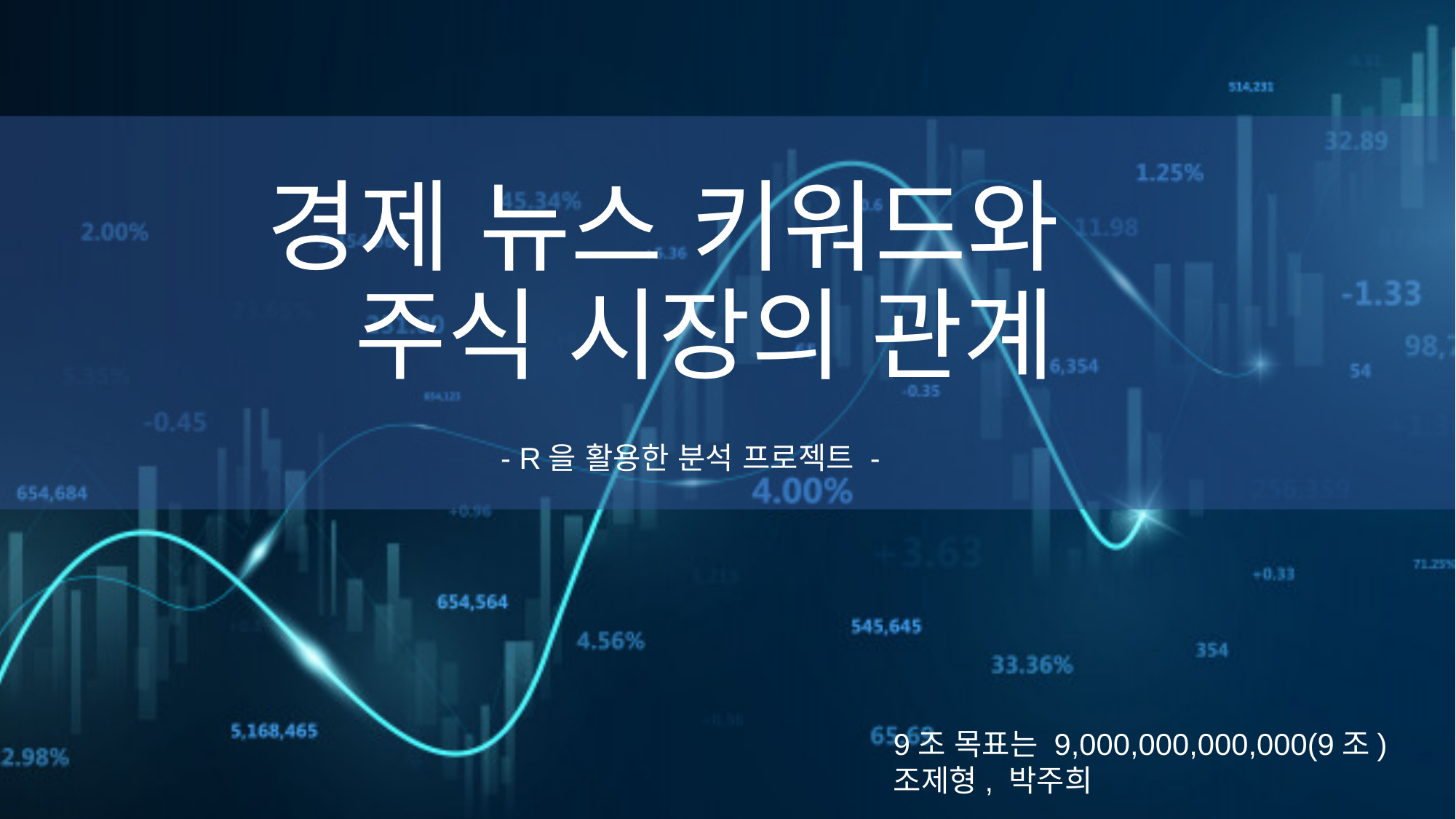

# 경제 뉴스 키워드와    주식 시장의 관계
- R을 활용한 분석 프로젝트 -
9조 목표는 9,000,000,000,000(9조)
조제형, 박주희